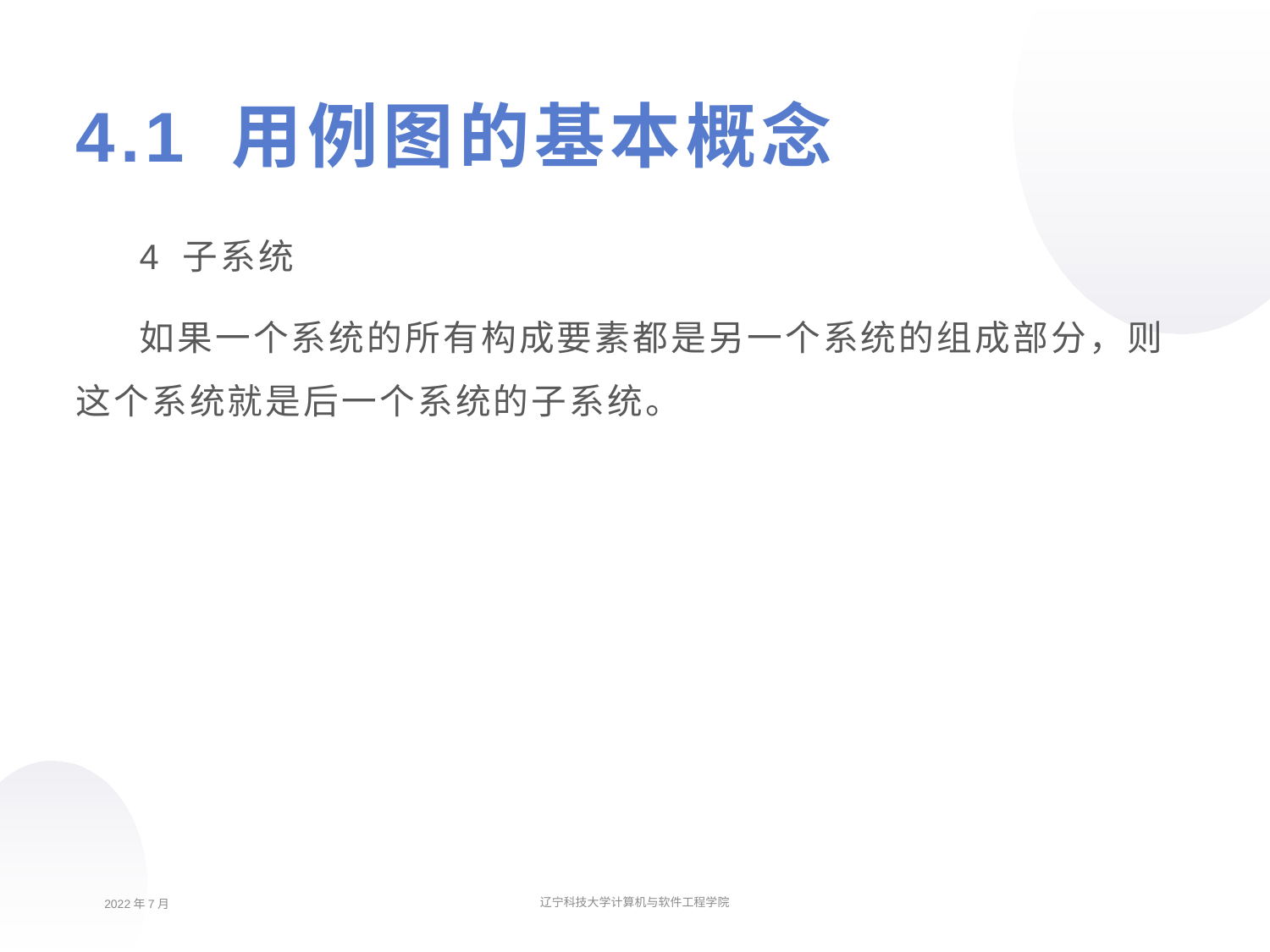

4.1 用例图的基本概念
4 子系统
如果一个系统的所有构成要素都是另一个系统的组成部分，则这个系统就是后一个系统的子系统。

2022年7月
辽宁科技大学计算机与软件工程学院
7